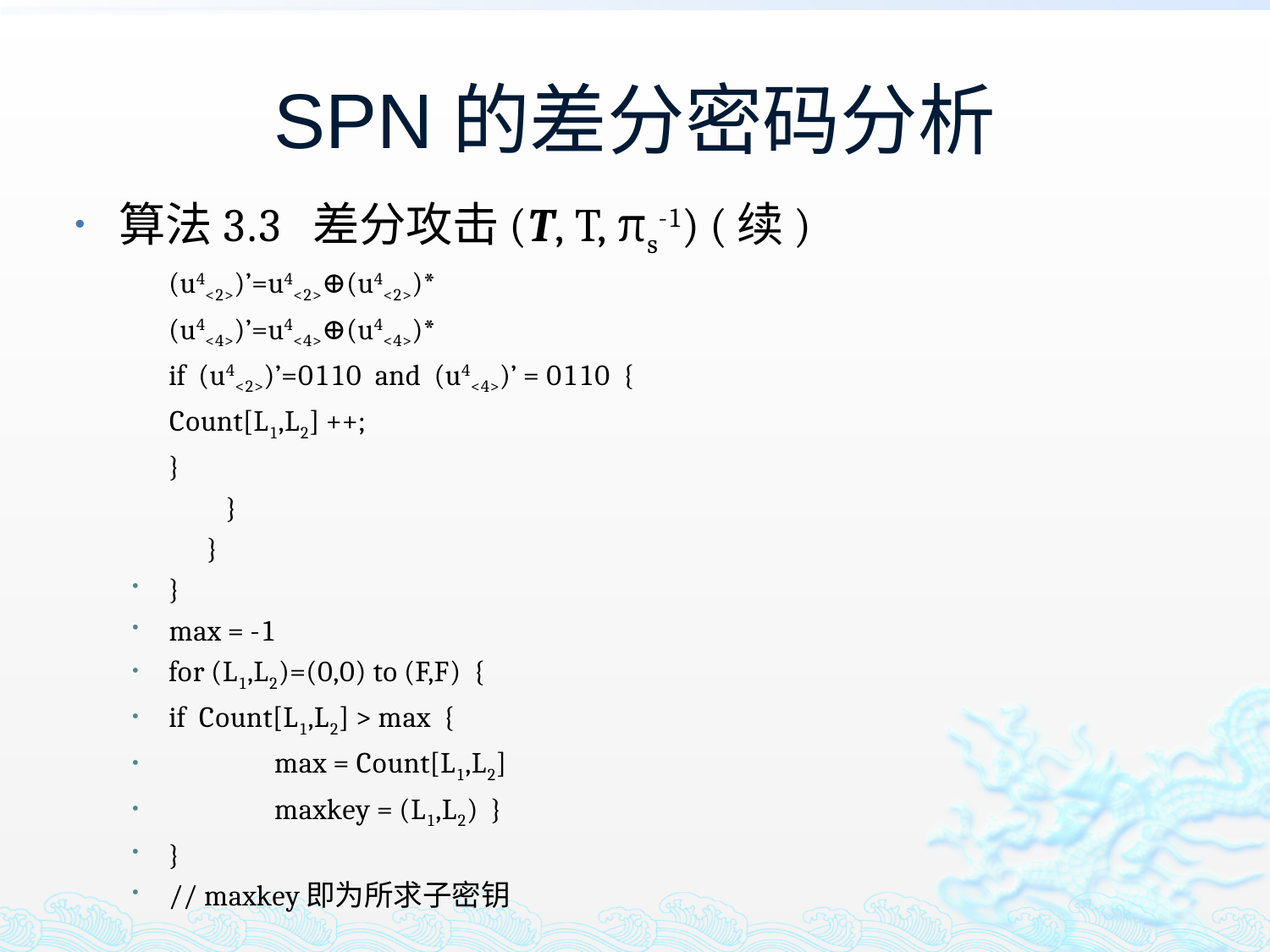

# SPN的差分密码分析
算法3.3  差分攻击(T, T, πs-1) (续)
			(u4<2>)’=u4<2>⊕(u4<2>)*
			(u4<4>)’=u4<4>⊕(u4<4>)*
			if  (u4<2>)’=0110  and  (u4<4>)’ = 0110  {
				Count[L1,L2] ++;
			}
		         }
	      }
}
max = -1
for (L1,L2)=(0,0) to (F,F)  {
if  Count[L1,L2] > max  {
 		max = Count[L1,L2]
    	maxkey = (L1,L2)  }
}
// maxkey即为所求子密钥